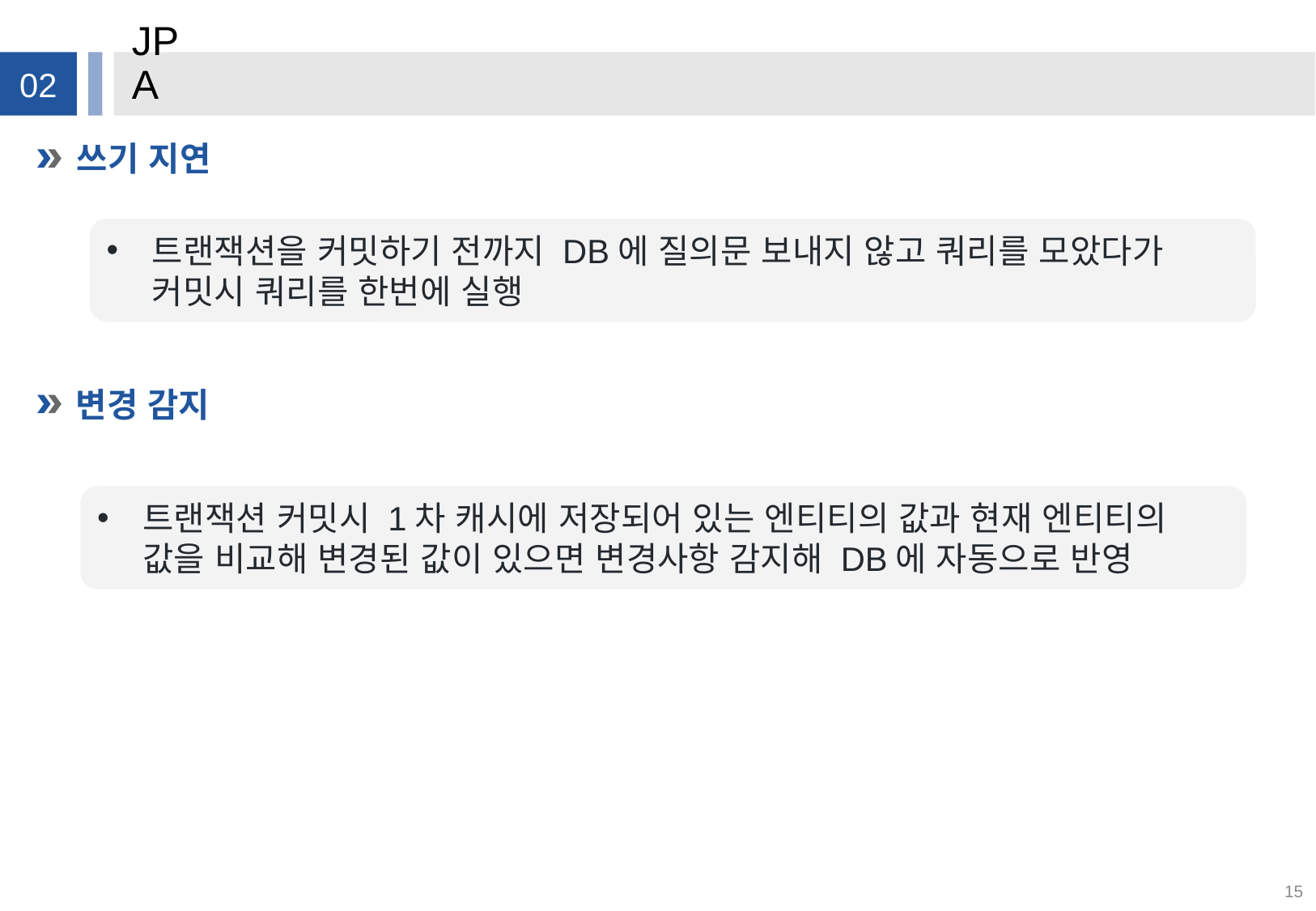

# JPA
02
쓰기 지연

트랜잭션을 커밋하기 전까지 DB에 질의문 보내지 않고 쿼리를 모았다가 커밋시 쿼리를 한번에 실행
변경 감지

트랜잭션 커밋시 1차 캐시에 저장되어 있는 엔티티의 값과 현재 엔티티의 값을 비교해 변경된 값이 있으면 변경사항 감지해 DB에 자동으로 반영
15